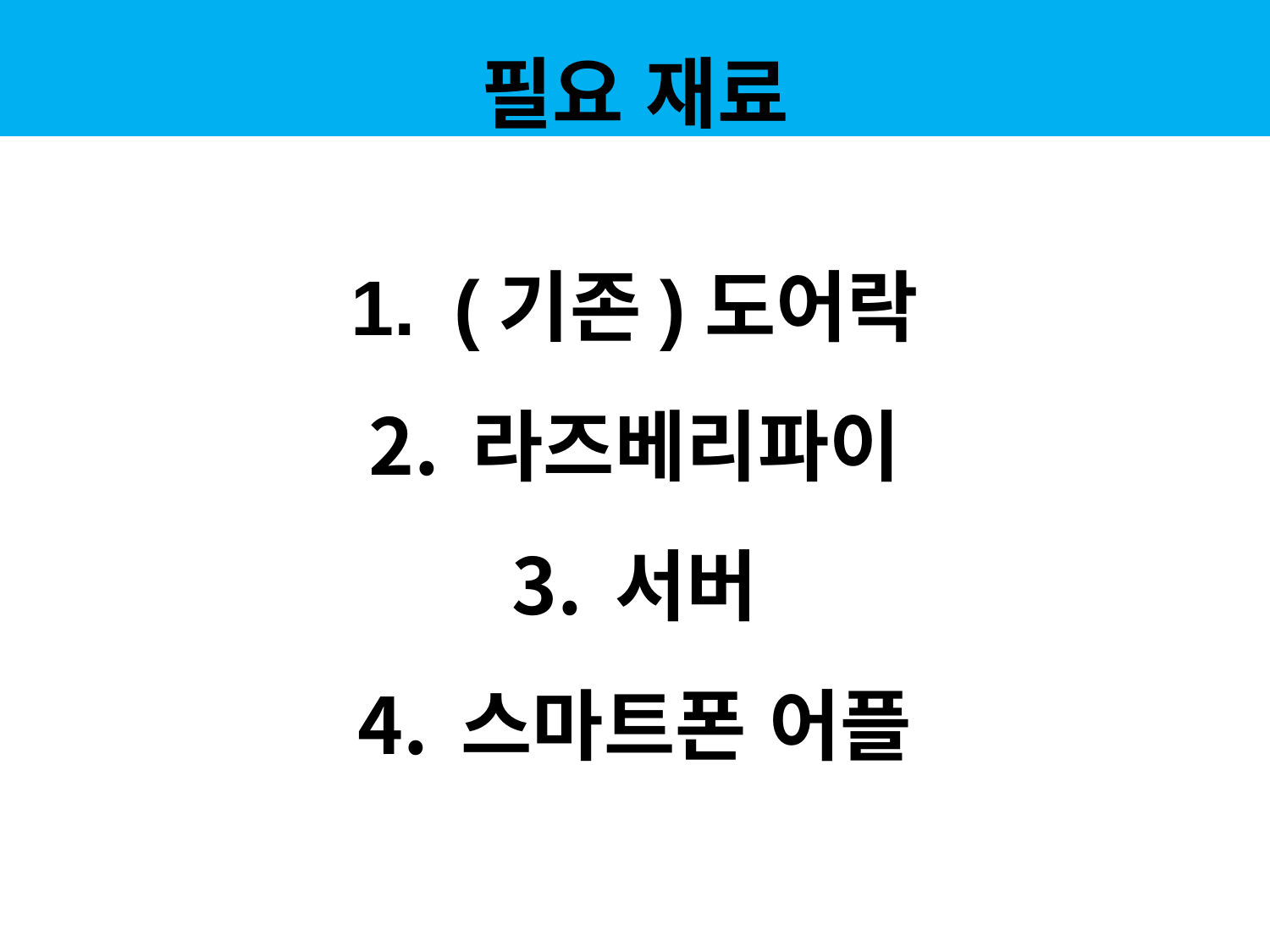

# 필요 재료
(기존)도어락
라즈베리파이
서버
스마트폰 어플